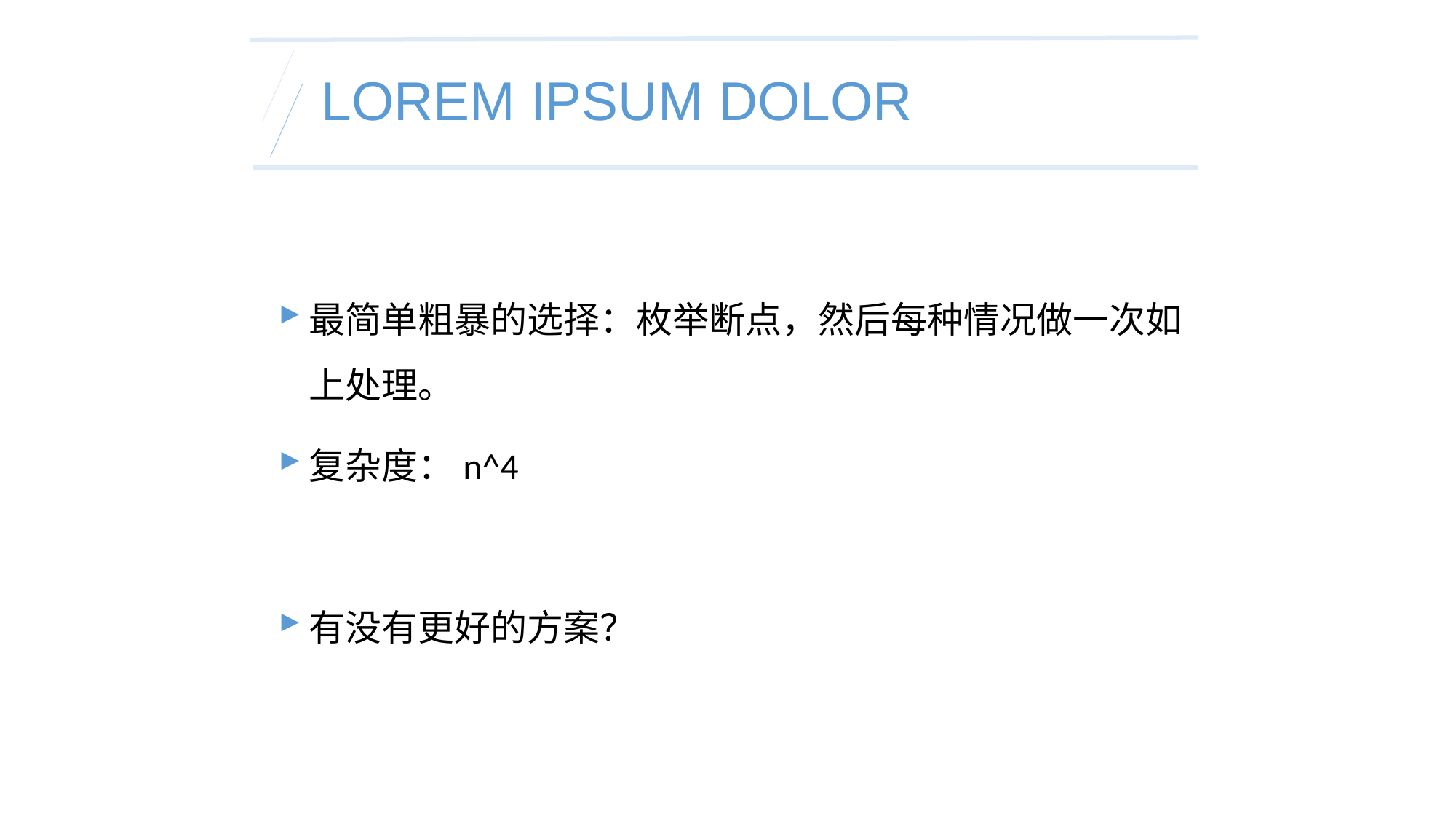

LOREM IPSUM DOLOR

最简单粗暴的选择：枚举断点，然后每种情况做一次如上处理。
复杂度：n^4

有没有更好的方案？